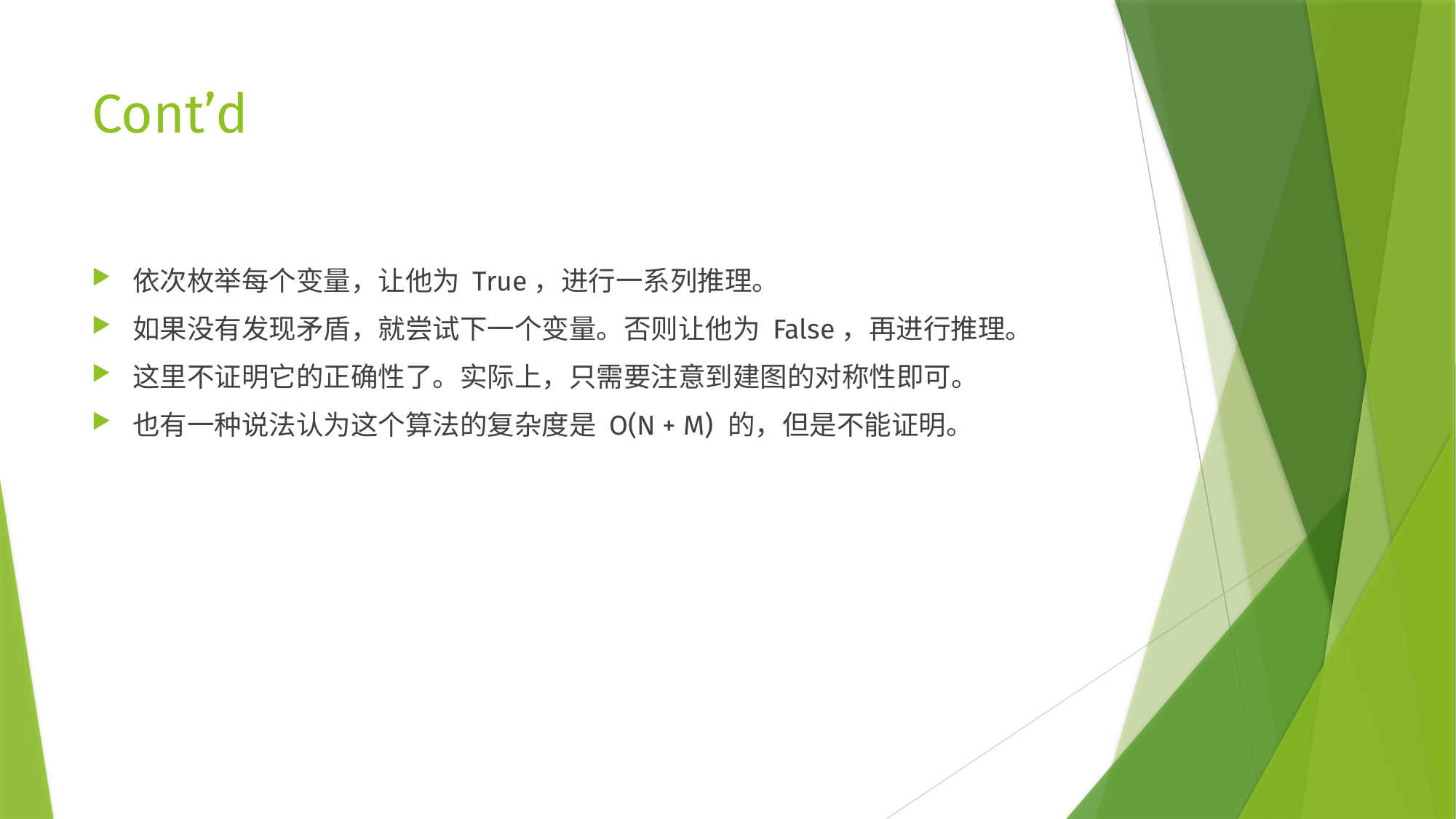

# Cont’d
依次枚举每个变量，让他为 True，进行一系列推理。
如果没有发现矛盾，就尝试下一个变量。否则让他为 False，再进行推理。
这里不证明它的正确性了。实际上，只需要注意到建图的对称性即可。
也有一种说法认为这个算法的复杂度是 O(N + M) 的，但是不能证明。